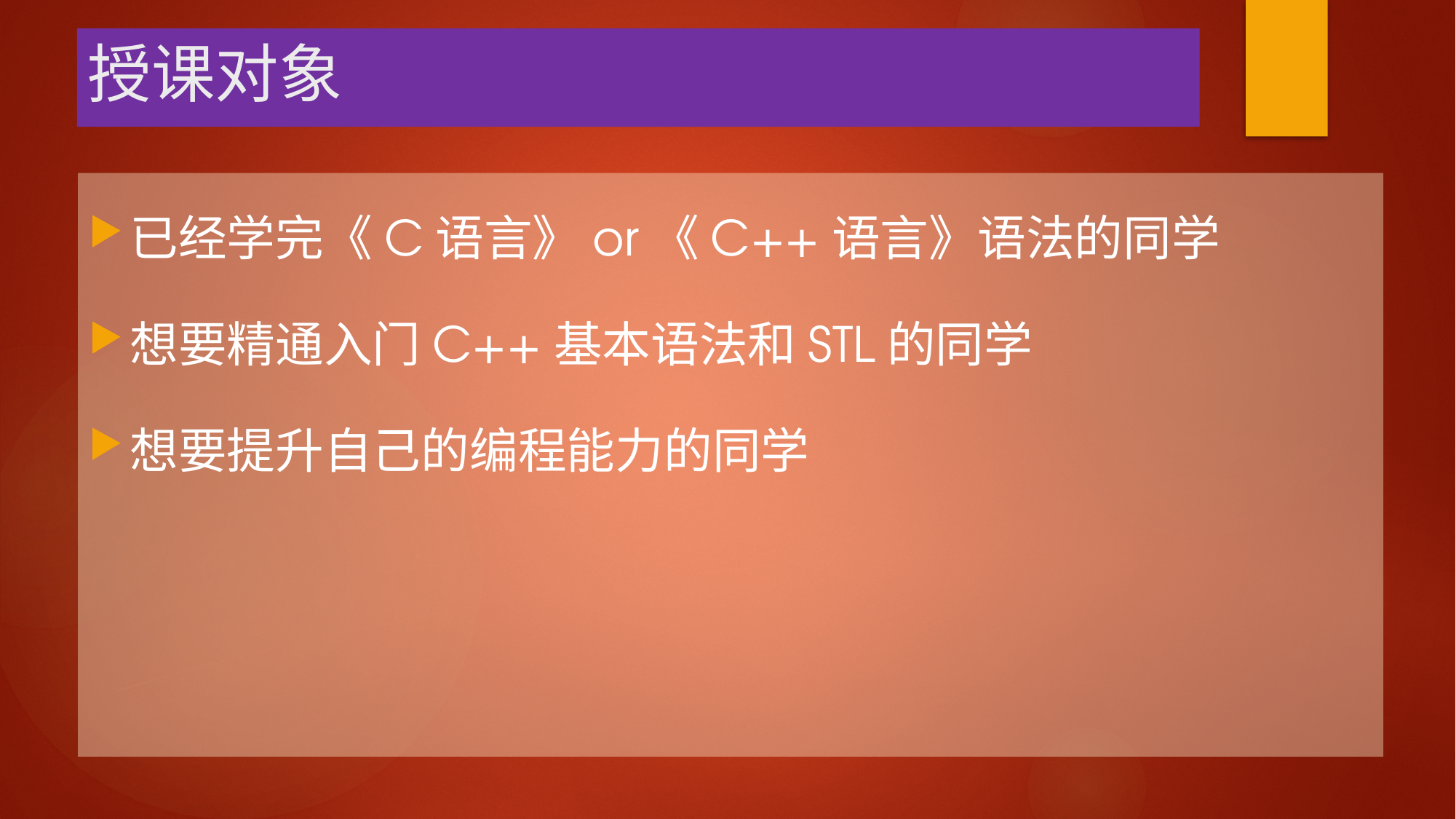

# 授课对象
已经学完《C语言》or《C++语言》语法的同学
想要精通入门C++基本语法和STL的同学
想要提升自己的编程能力的同学